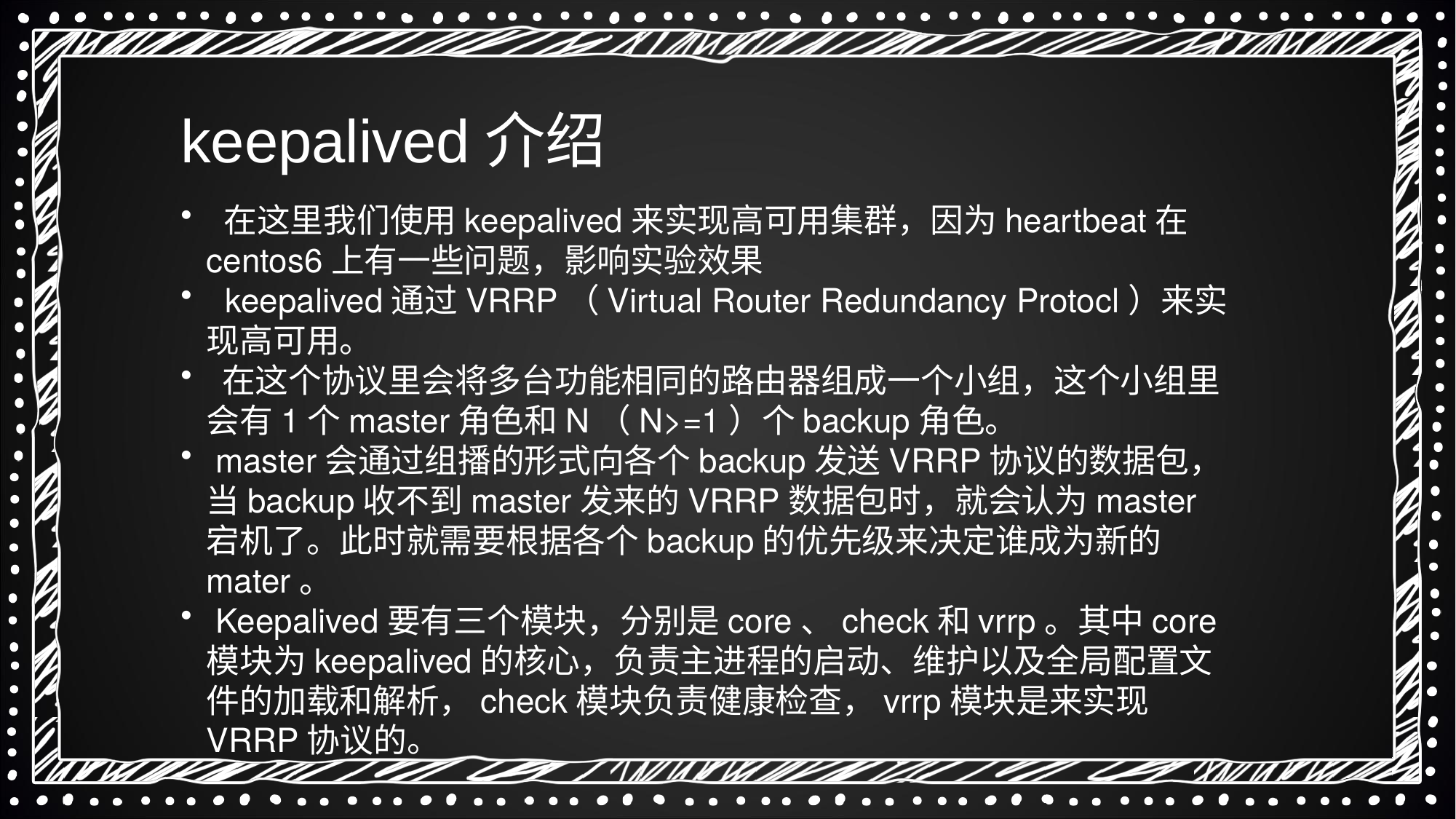

keepalived介绍
 在这里我们使用keepalived来实现高可用集群，因为heartbeat在centos6上有一些问题，影响实验效果
  keepalived通过VRRP（Virtual Router Redundancy Protocl）来实现高可用。
 在这个协议里会将多台功能相同的路由器组成一个小组，这个小组里会有1个master角色和N（N>=1）个backup角色。
 master会通过组播的形式向各个backup发送VRRP协议的数据包，当backup收不到master发来的VRRP数据包时，就会认为master宕机了。此时就需要根据各个backup的优先级来决定谁成为新的mater。
 Keepalived要有三个模块，分别是core、check和vrrp。其中core模块为keepalived的核心，负责主进程的启动、维护以及全局配置文件的加载和解析，check模块负责健康检查，vrrp模块是来实现VRRP协议的。